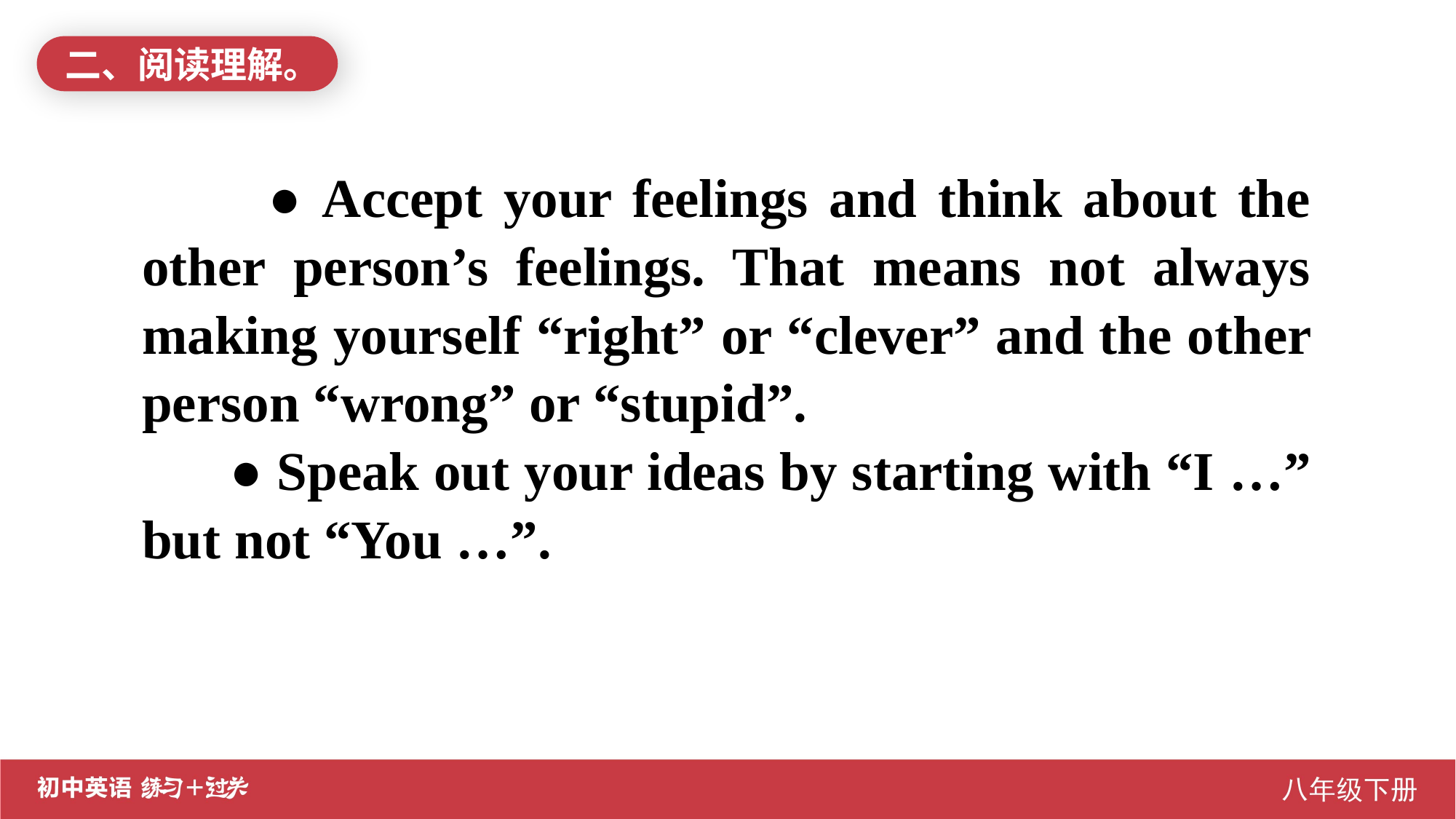

二、阅读理解。
      ● Accept your feelings and think about the other person’s feelings. That means not always making yourself “right” or “clever” and the other person “wrong” or “stupid”.
      ● Speak out your ideas by starting with “I …” but not “You …”.